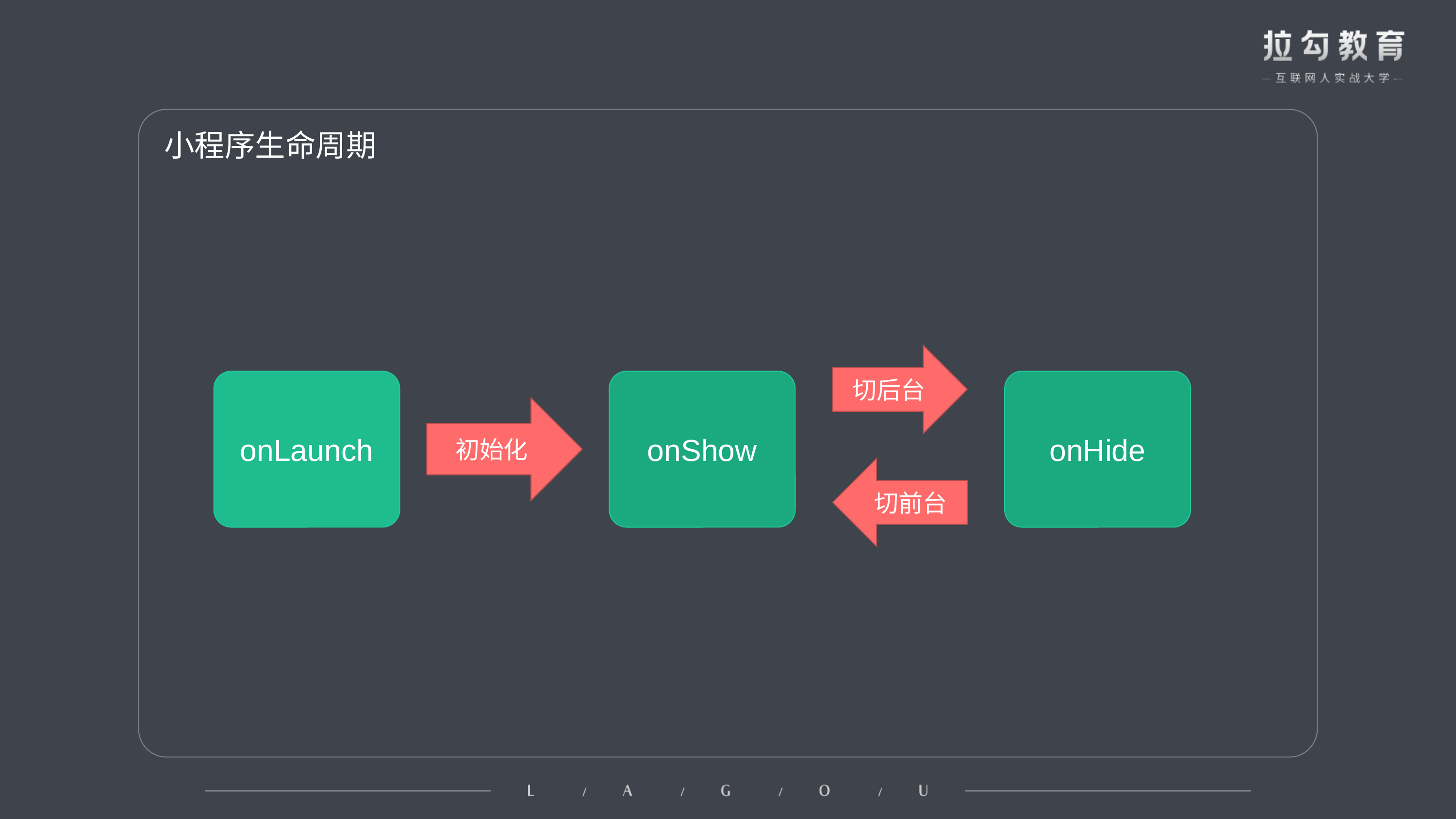

小程序生命周期
切后台
onLaunch
onShow
onHide
初始化
切前台